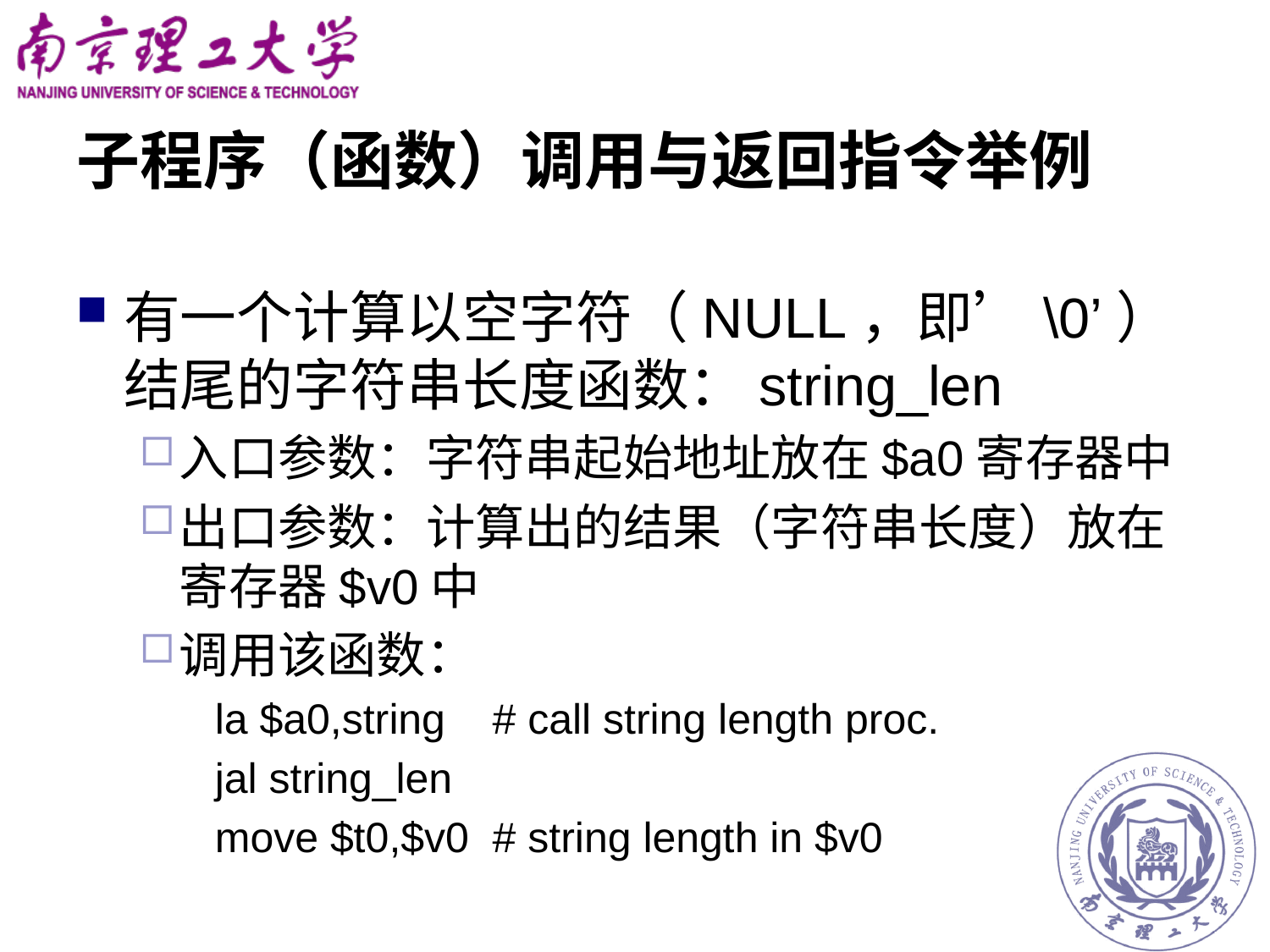

# 子程序（函数）调用与返回指令举例
有一个计算以空字符（NULL，即’\0’）结尾的字符串长度函数：string_len
入口参数：字符串起始地址放在$a0寄存器中
出口参数：计算出的结果（字符串长度）放在寄存器$v0中
调用该函数：
 la $a0,string    # call string length proc.
 jal string_len
 move $t0,$v0  # string length in $v0